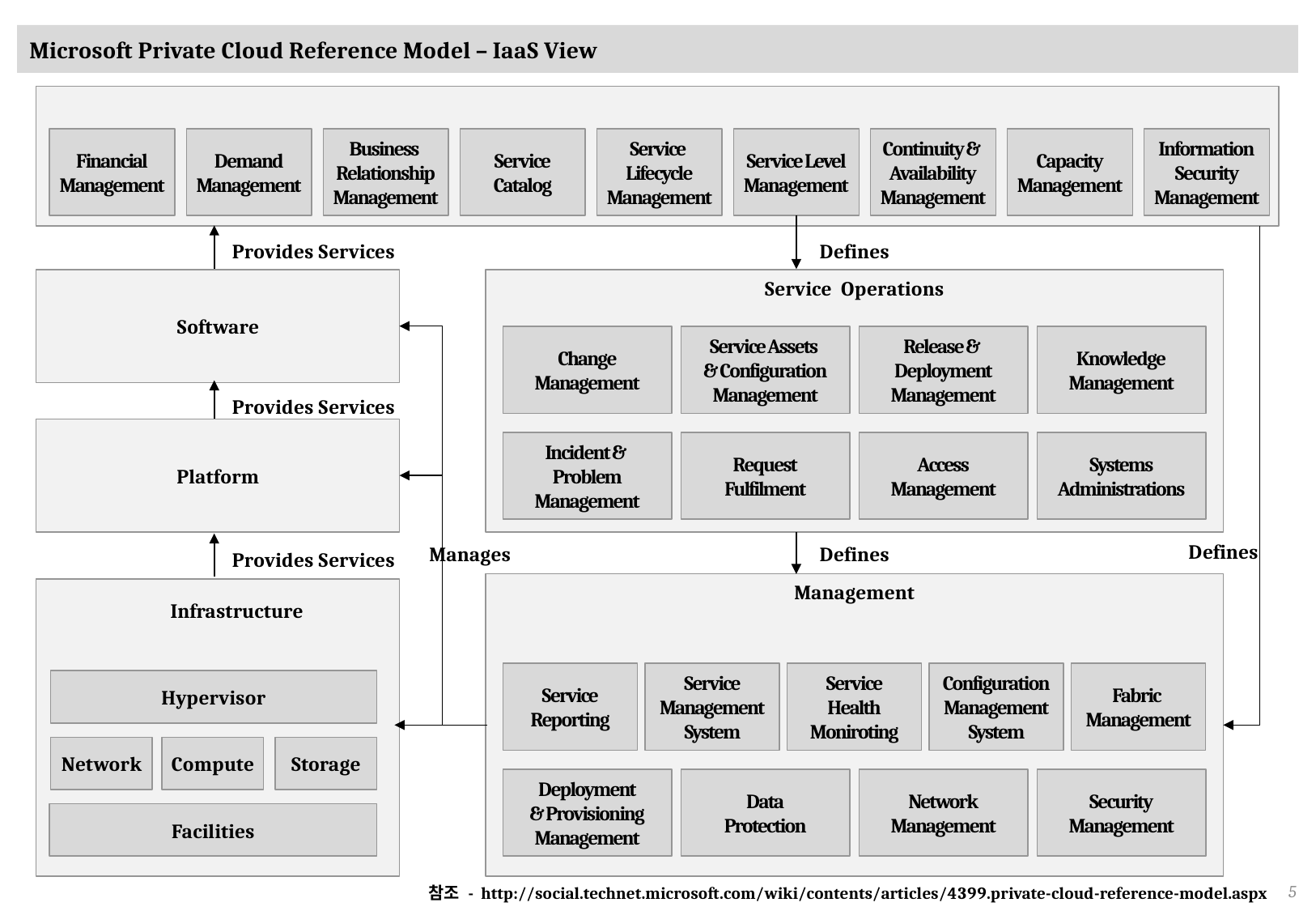

# Microsoft Private Cloud Reference Model – IaaS View

Financial
Management
Demand
Management
Business
Relationship
Management
Service
Catalog
Service
Lifecycle
Management
Service Level
Management
Continuity &
Availability
Management
Capacity
Management
Information
Security
Management
Provides Services
Defines

Service  Operations
Software
Change
Management
Service Assets
& Configuration
Management
Release &
Deployment
Management
Knowledge
Management
Provides Services
Platform
Incident &
Problem
Management
Request
Fulfilment
Access
Management
Systems
Administrations
Defines
Manages
Defines
Provides Services

Management

Infrastructure
Service
Reporting
Service
Management
System
Service
Health
Moniroting
Configuration
Management
System
Fabric
Management
Hypervisor
Network
Compute
Storage
Facilities
Deployment
& Provisioning
Management
Data
Protection
Network
Management
Security
Management
참조 -  http://social.technet.microsoft.com/wiki/contents/articles/4399.private-cloud-reference-model.aspx